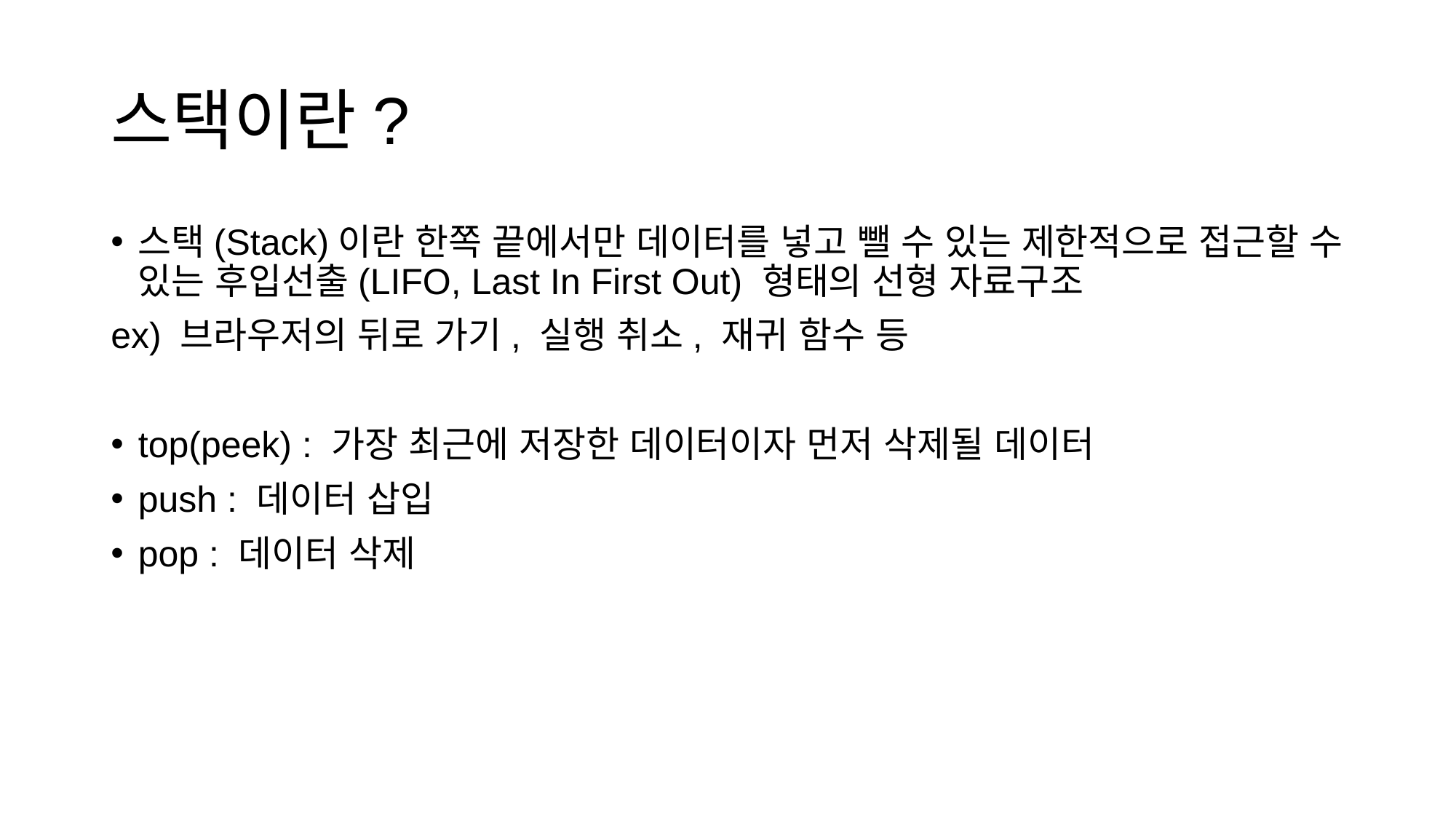

# 스택이란?
스택(Stack)이란 한쪽 끝에서만 데이터를 넣고 뺄 수 있는 제한적으로 접근할 수 있는 후입선출(LIFO, Last In First Out) 형태의 선형 자료구조
ex) 브라우저의 뒤로 가기, 실행 취소, 재귀 함수 등

top(peek) : 가장 최근에 저장한 데이터이자 먼저 삭제될 데이터
push : 데이터 삽입
pop : 데이터 삭제